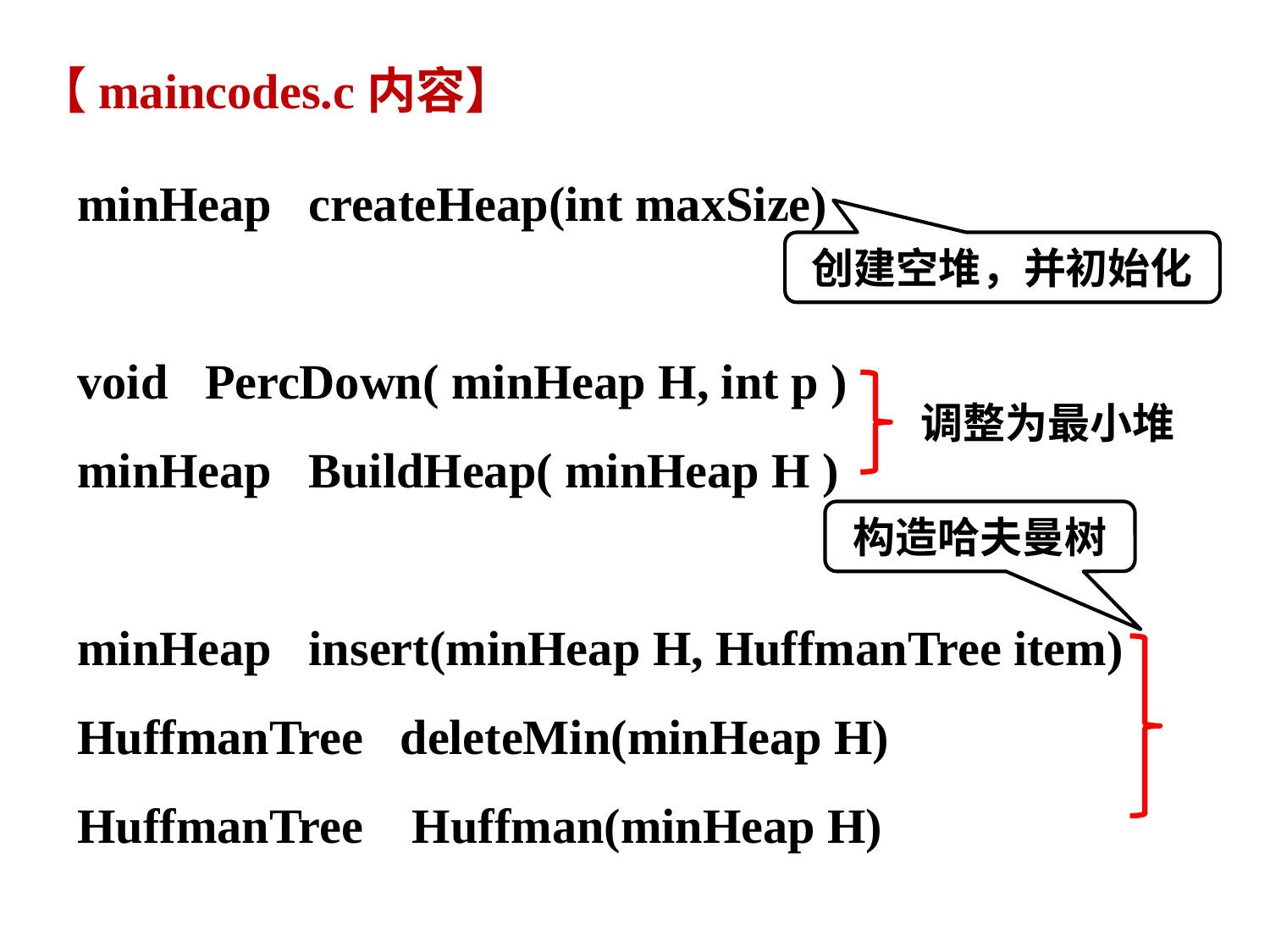

【maincodes.c内容】
minHeap   createHeap(int maxSize)

void   PercDown( minHeap H, int p )
minHeap   BuildHeap( minHeap H )

minHeap   insert(minHeap H, HuffmanTree item)
HuffmanTree   deleteMin(minHeap H)
HuffmanTree    Huffman(minHeap H)
创建空堆，并初始化

调整为最小堆
构造哈夫曼树